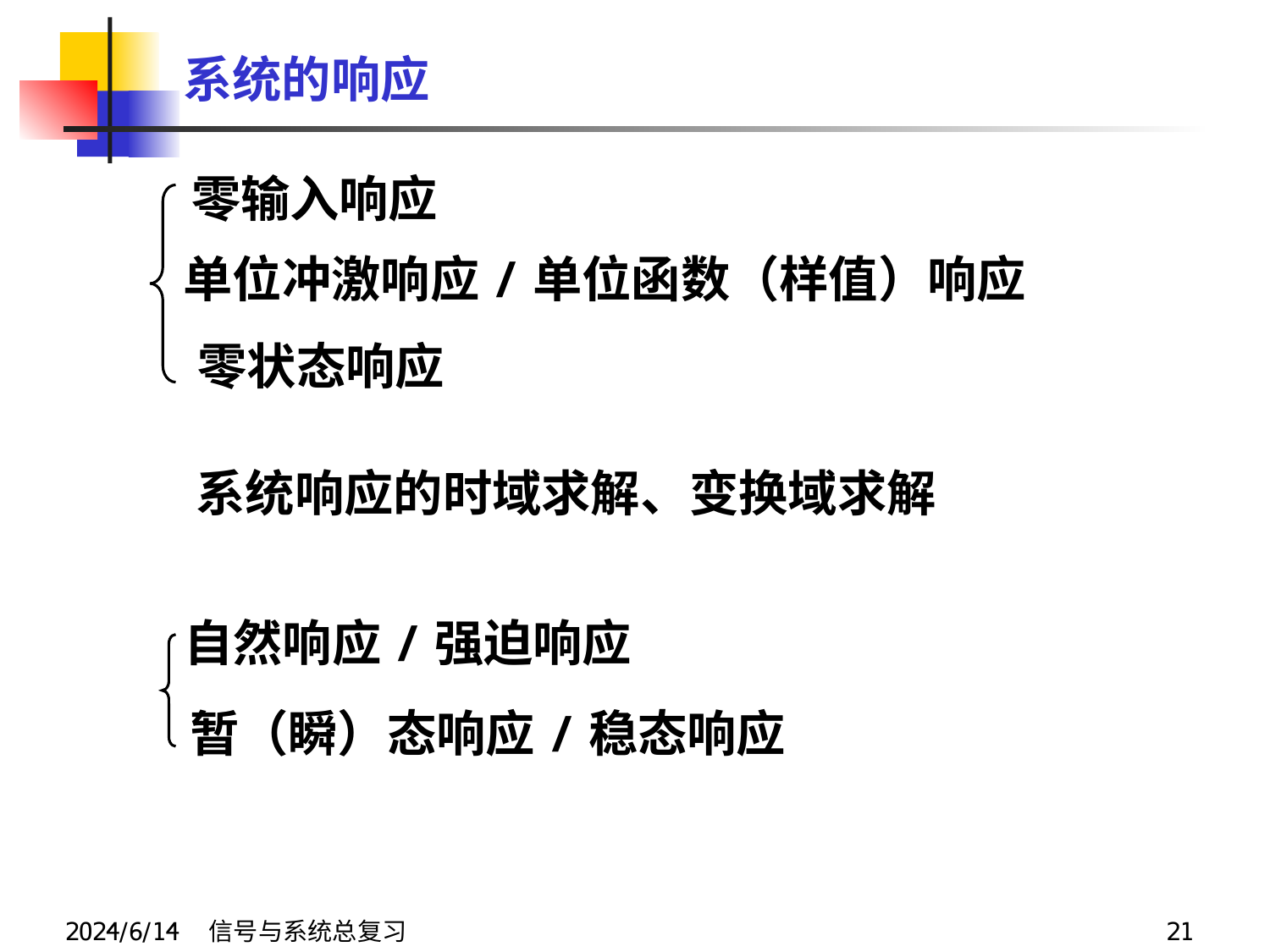

系统的响应
零输入响应

单位冲激响应/单位函数（样值）响应
零状态响应
系统响应的时域求解、变换域求解
自然响应/强迫响应

暂（瞬）态响应/稳态响应
2024/6/14   信号与系统总复习
21